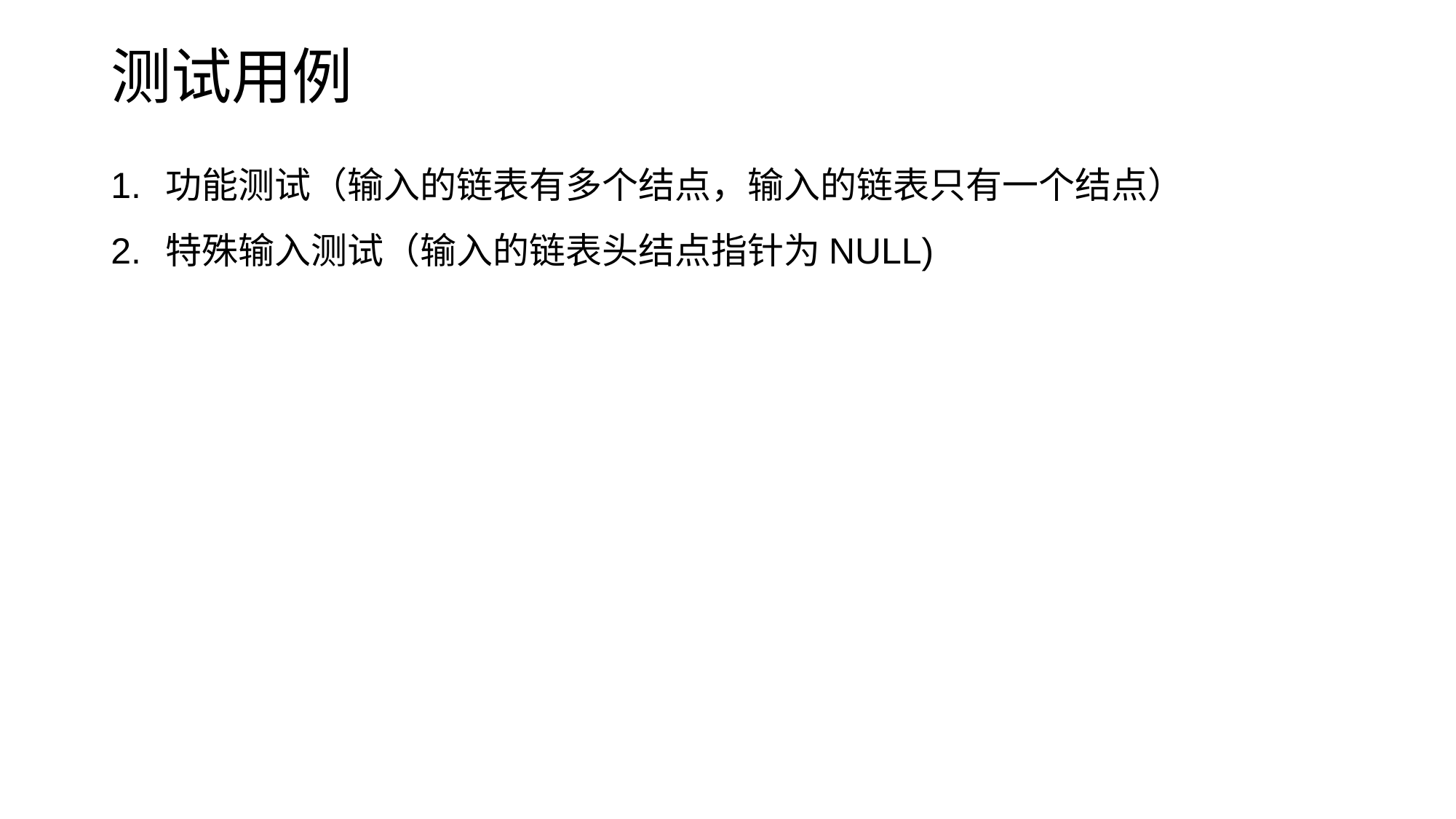

# 测试用例
功能测试（输入的链表有多个结点，输入的链表只有一个结点）
特殊输入测试（输入的链表头结点指针为NULL)